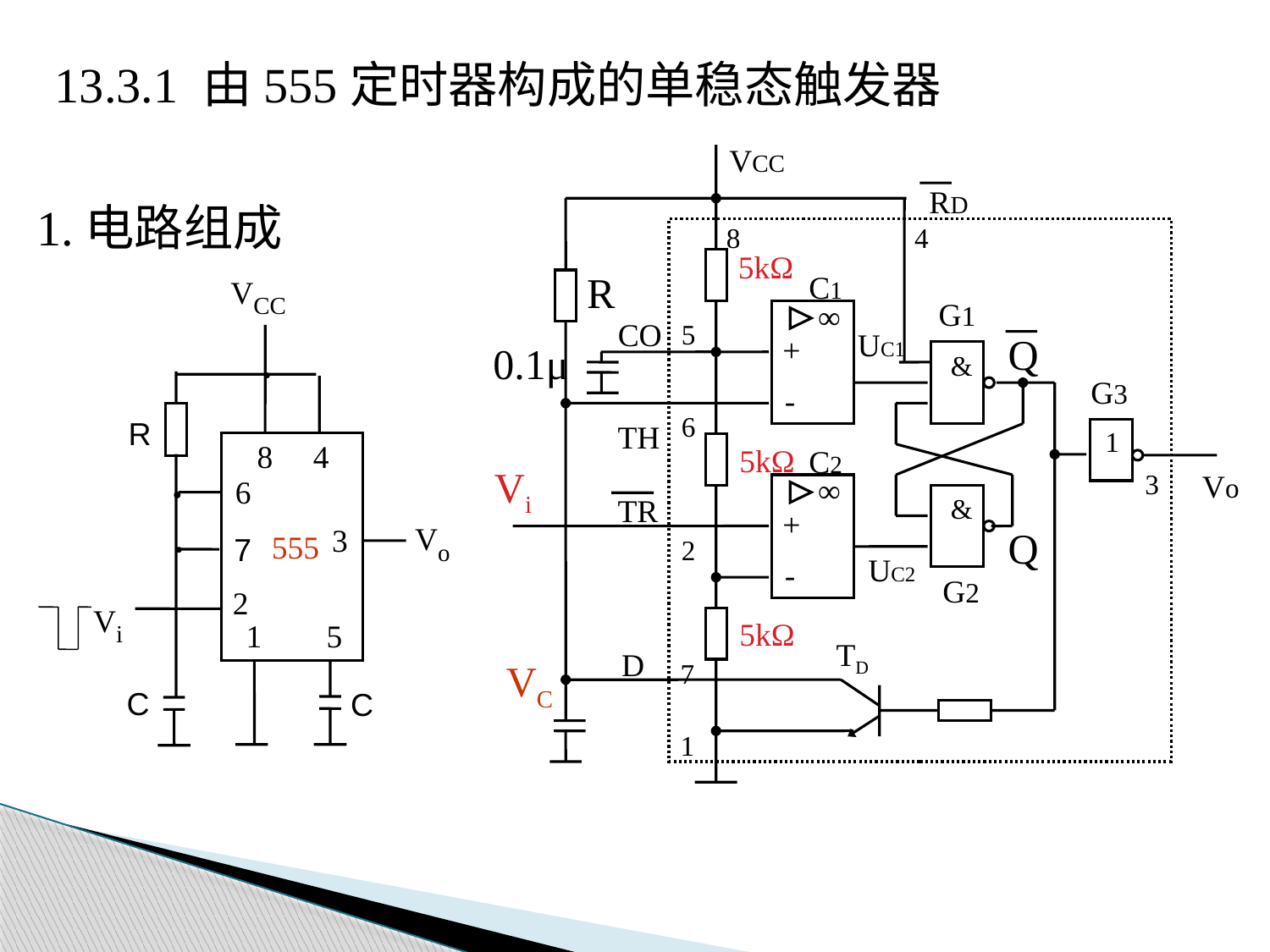

13.3.1 由555定时器构成的单稳态触发器
VCC

RD

8
4

5kΩ

R
C1

G1
∞

CO
5
UC1

Q
+
0.1μ

&

G3

-

6

TH
1

5kΩ
C2

Vi

3
∞

TR

&

+
Q

2

UC2

-
G2

5kΩ
TD
D
VC
7

1

Vo
1.电路组成
VCC

∙

R
8
4

∙

6

Vo
∙
3
555
7

2
Vi

1
5

C
C